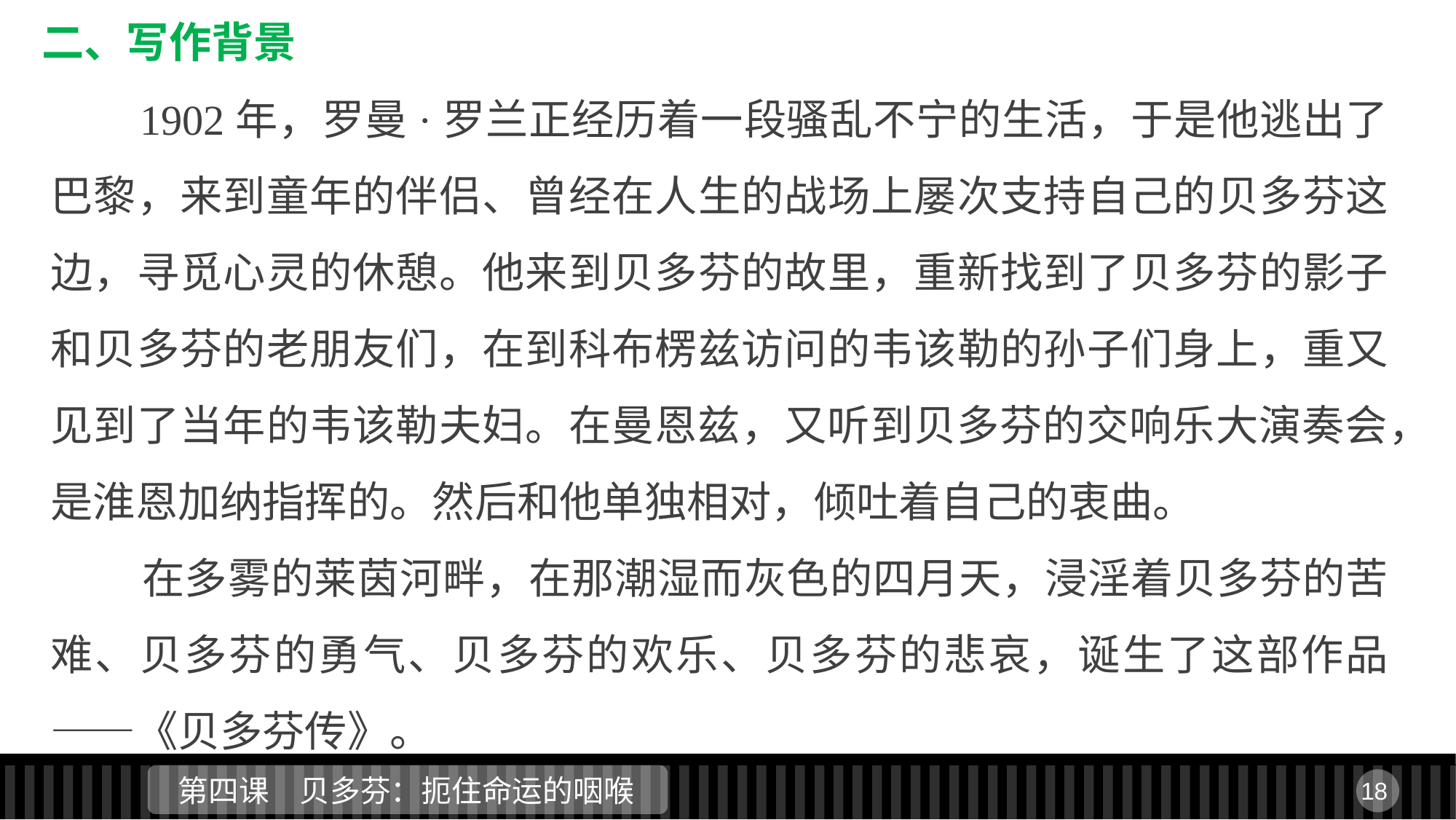

二、写作背景
        1902年，罗曼·罗兰正经历着一段骚乱不宁的生活，于是他逃出了巴黎，来到童年的伴侣、曾经在人生的战场上屡次支持自己的贝多芬这边，寻觅心灵的休憩。他来到贝多芬的故里，重新找到了贝多芬的影子和贝多芬的老朋友们，在到科布楞兹访问的韦该勒的孙子们身上，重又见到了当年的韦该勒夫妇。在曼恩兹，又听到贝多芬的交响乐大演奏会，是淮恩加纳指挥的。然后和他单独相对，倾吐着自己的衷曲。
        在多雾的莱茵河畔，在那潮湿而灰色的四月天，浸淫着贝多芬的苦难、贝多芬的勇气、贝多芬的欢乐、贝多芬的悲哀，诞生了这部作品——《贝多芬传》。